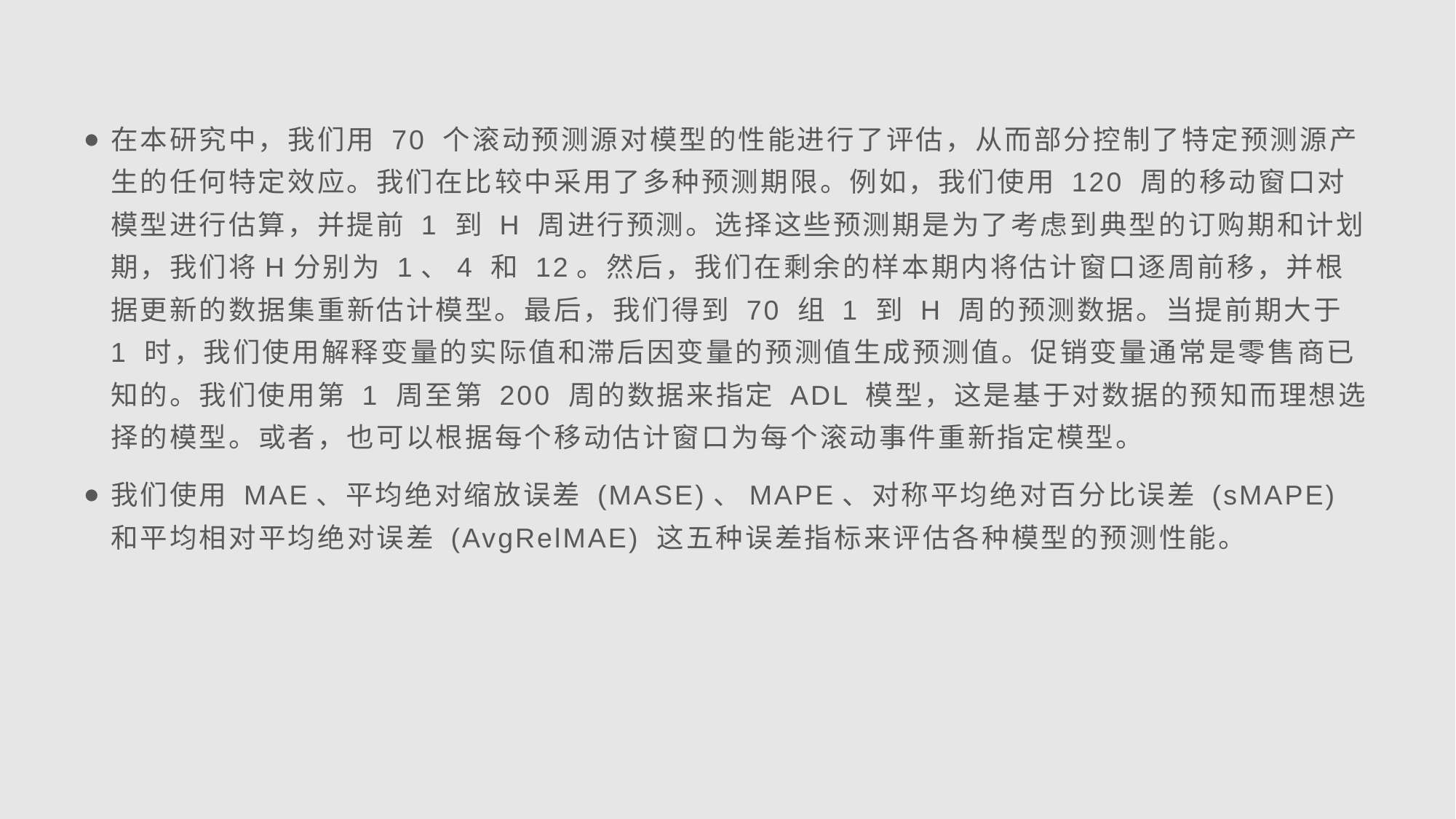

#
在本研究中，我们用 70 个滚动预测源对模型的性能进行了评估，从而部分控制了特定预测源产生的任何特定效应。我们在比较中采用了多种预测期限。例如，我们使用 120 周的移动窗口对模型进行估算，并提前 1 到 H 周进行预测。选择这些预测期是为了考虑到典型的订购期和计划期，我们将H分别为 1、4 和 12。然后，我们在剩余的样本期内将估计窗口逐周前移，并根据更新的数据集重新估计模型。最后，我们得到 70 组 1 到 H 周的预测数据。当提前期大于 1 时，我们使用解释变量的实际值和滞后因变量的预测值生成预测值。促销变量通常是零售商已知的。我们使用第 1 周至第 200 周的数据来指定 ADL 模型，这是基于对数据的预知而理想选择的模型。或者，也可以根据每个移动估计窗口为每个滚动事件重新指定模型。
我们使用 MAE、平均绝对缩放误差 (MASE)、MAPE、对称平均绝对百分比误差 (sMAPE) 和平均相对平均绝对误差 (AvgRelMAE) 这五种误差指标来评估各种模型的预测性能。